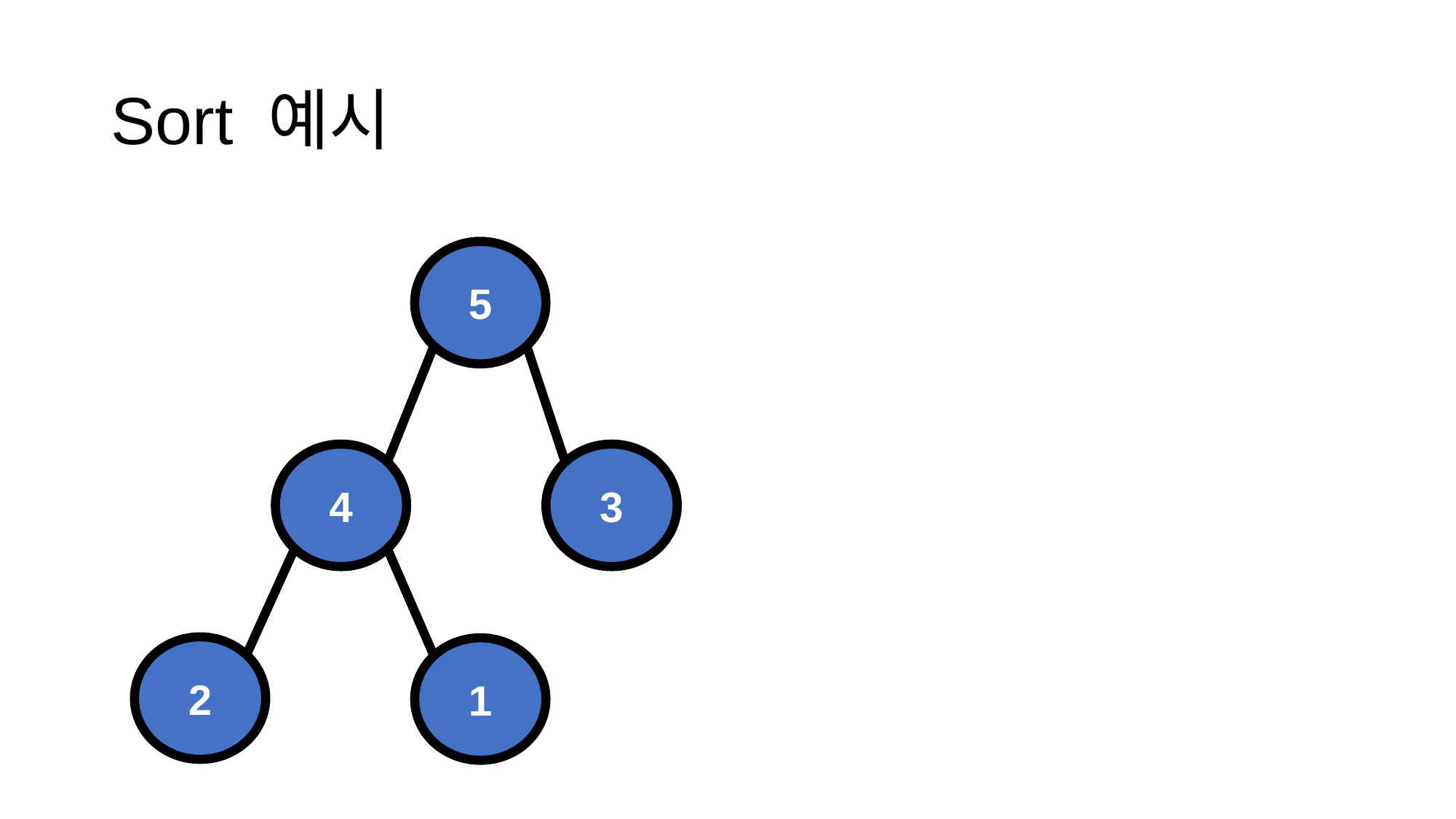

# Sort 예시
5
3
4
2
1